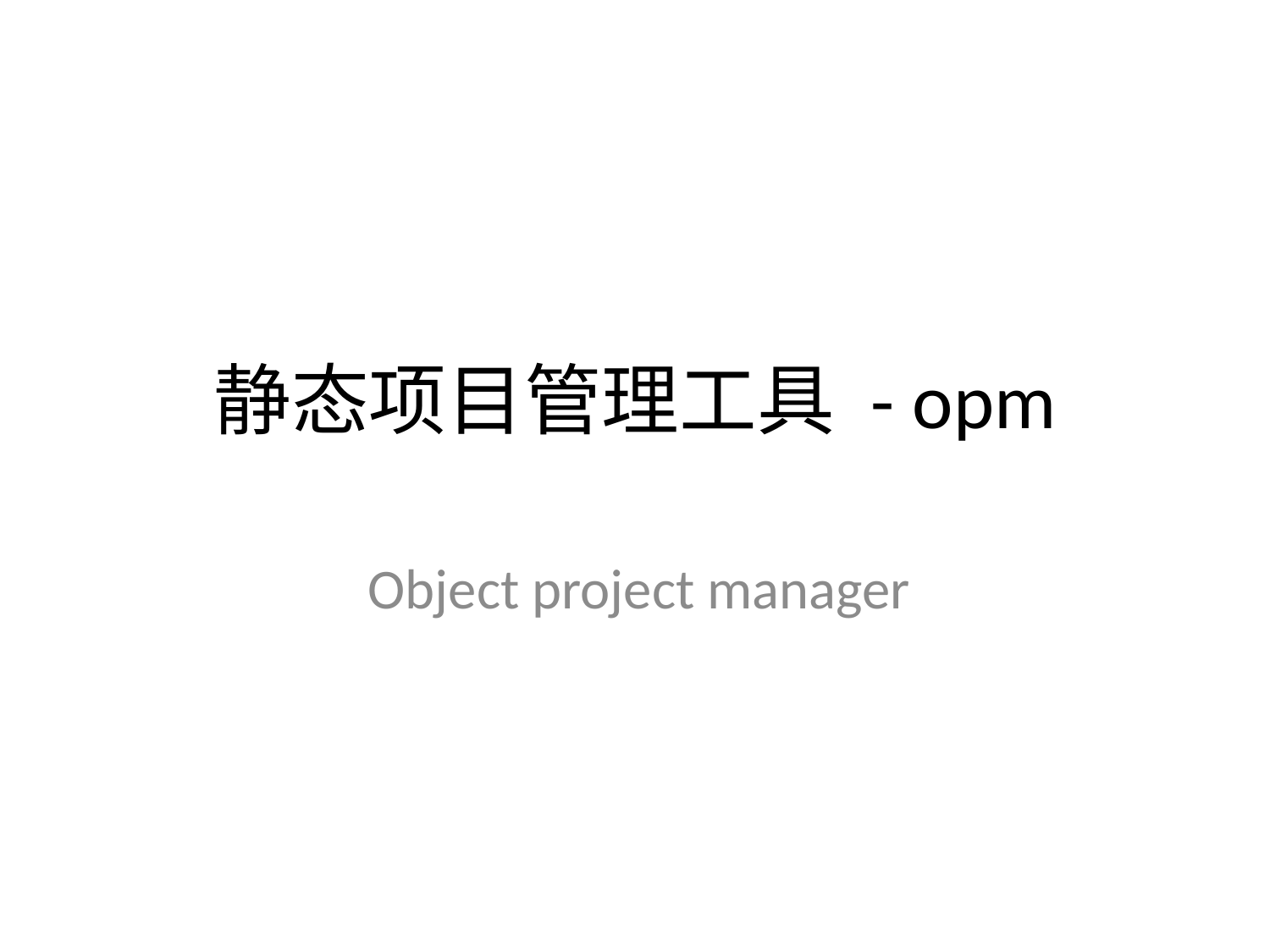

# 静态项目管理工具 - opm
Object project manager